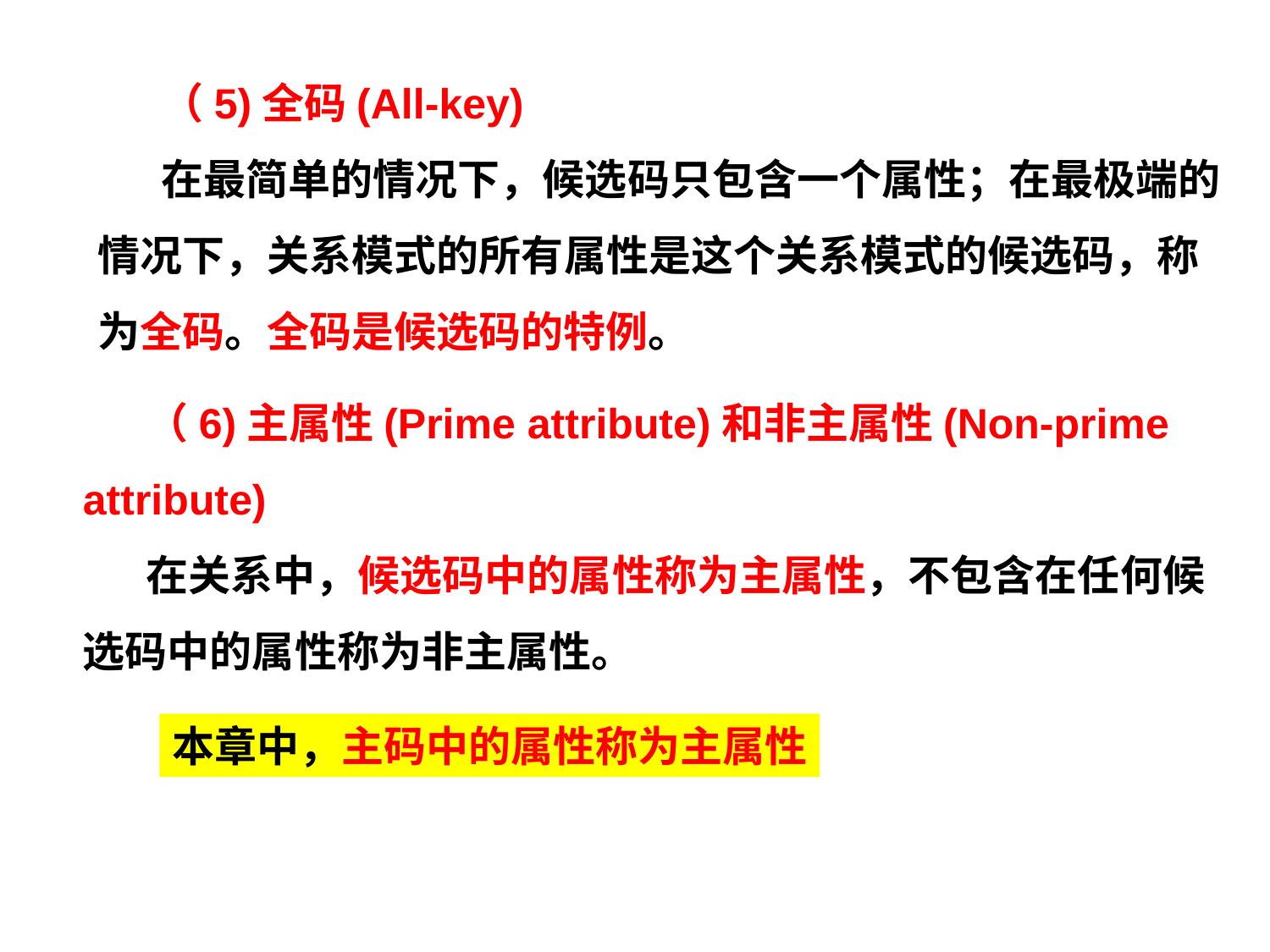

（5)全码(All-key)
在最简单的情况下，候选码只包含一个属性；在最极端的情况下，关系模式的所有属性是这个关系模式的候选码，称为全码。全码是候选码的特例。
（6)主属性(Prime attribute)和非主属性(Non-prime attribute)
在关系中，候选码中的属性称为主属性，不包含在任何候选码中的属性称为非主属性。
本章中，主码中的属性称为主属性